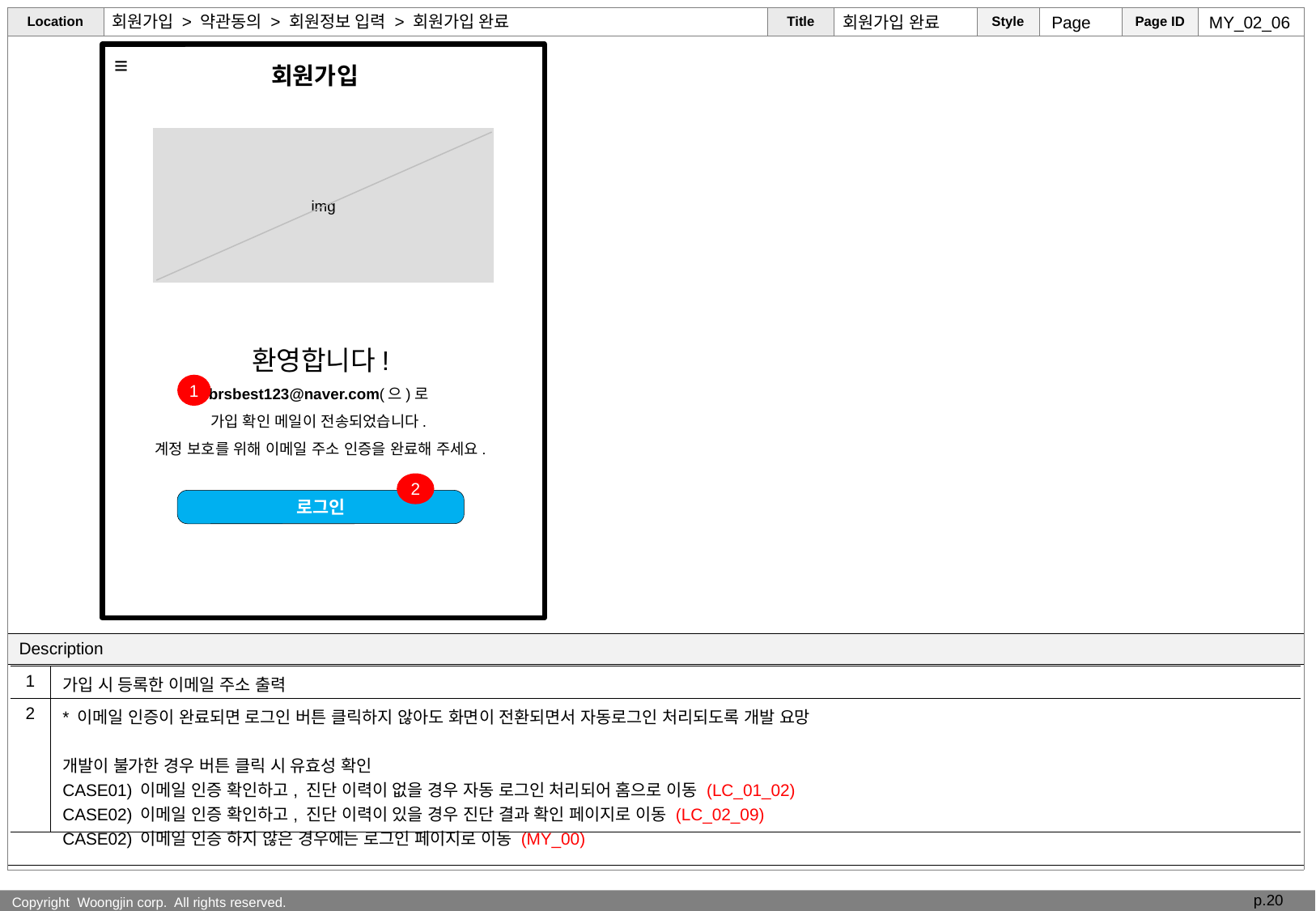

# 회원가입 > 약관동의 > 회원정보 입력 > 회원가입 완료
회원가입 완료
Page
MY_02_06
            회원가입
img
환영합니다!
brsbest123@naver.com(으)로
가입 확인 메일이 전송되었습니다.
계정 보호를 위해 이메일 주소 인증을 완료해 주세요.
1
2
로그인
| 1 | 가입 시 등록한 이메일 주소 출력 |
| --- | --- |
| 2 | \* 이메일 인증이 완료되면 로그인 버튼 클릭하지 않아도 화면이 전환되면서 자동로그인 처리되도록 개발 요망 개발이 불가한 경우 버튼 클릭 시 유효성 확인 CASE01) 이메일 인증 확인하고, 진단 이력이 없을 경우 자동 로그인 처리되어 홈으로 이동 (LC\_01\_02) CASE02) 이메일 인증 확인하고, 진단 이력이 있을 경우 진단 결과 확인 페이지로 이동 (LC\_02\_09) CASE02) 이메일 인증 하지 않은 경우에는 로그인 페이지로 이동 (MY\_00) |